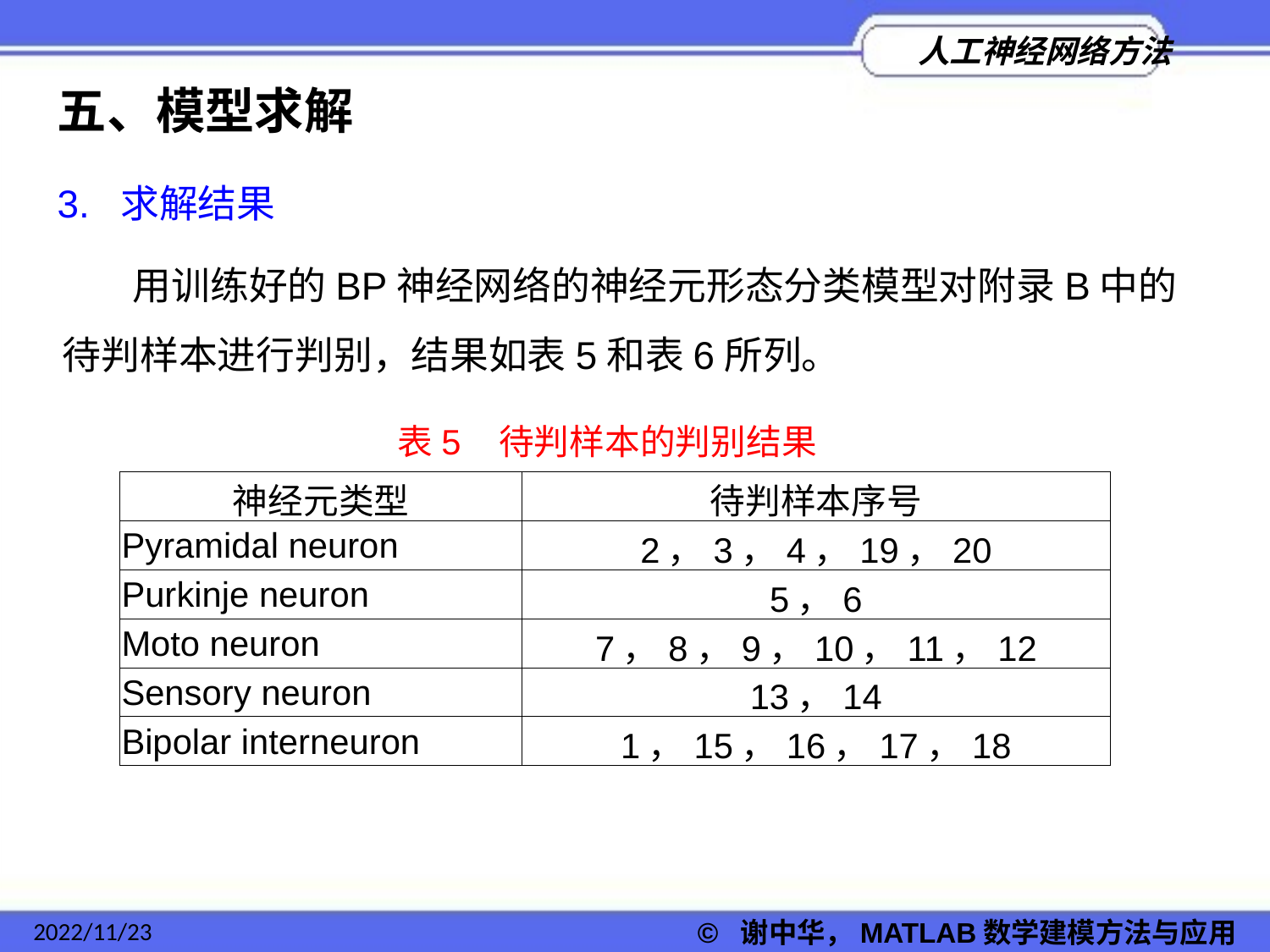

五、模型求解
3.  求解结果
       用训练好的BP神经网络的神经元形态分类模型对附录B中的待判样本进行判别，结果如表5和表6所列。
表5   待判样本的判别结果
| 神经元类型 | 待判样本序号 |
| --- | --- |
| Pyramidal neuron | 2，3，4，19，20 |
| Purkinje neuron | 5，6 |
| Moto neuron | 7，8，9，10，11，12 |
| Sensory neuron | 13，14 |
| Bipolar interneuron | 1，15，16，17，18 |
2022/11/23
©  谢中华，MATLAB数学建模方法与应用